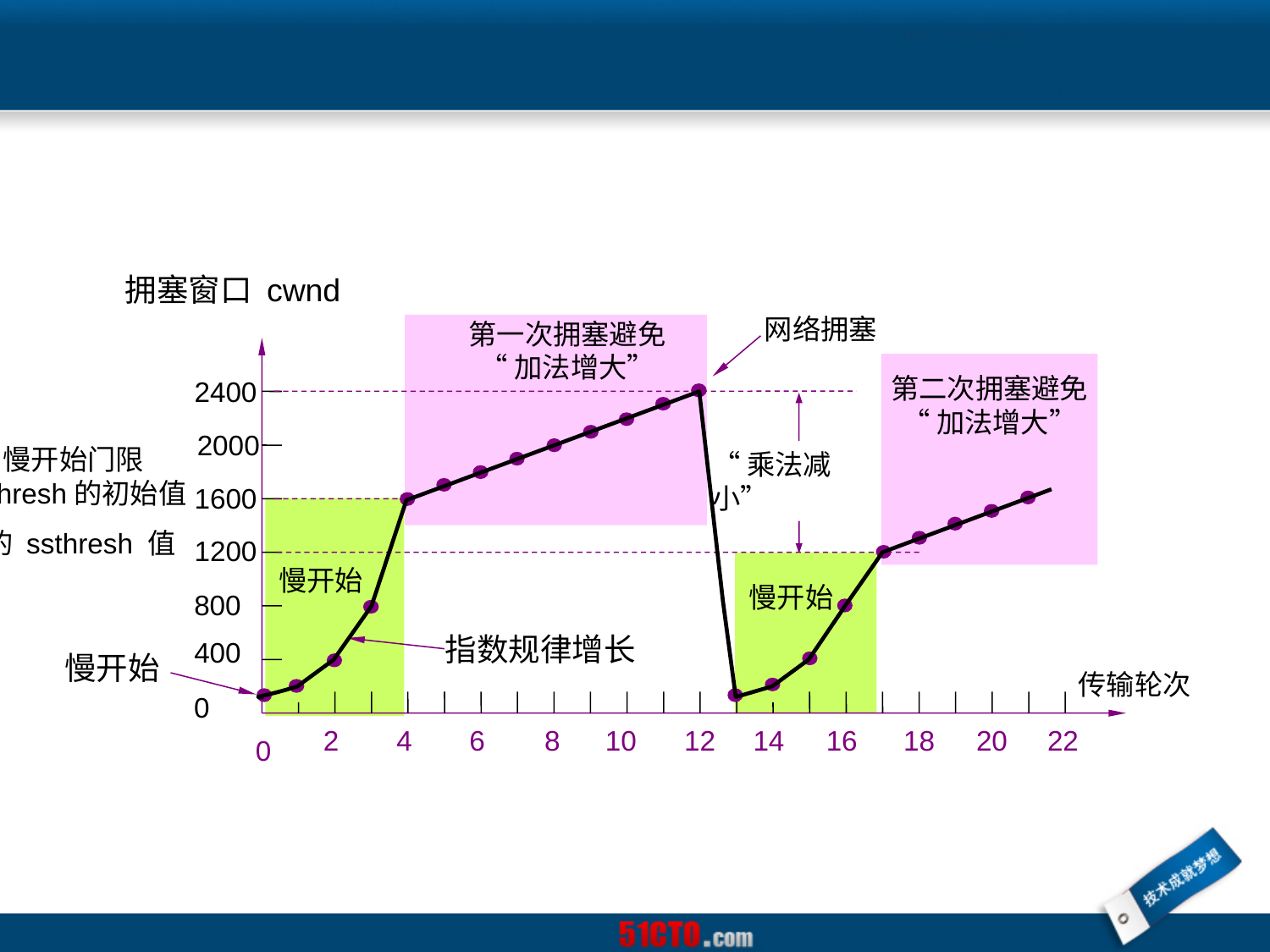

拥塞窗口 cwnd
网络拥塞
第一次拥塞避免
“加法增大”

第二次拥塞避免
“加法增大”
2400

2000

慢开始门限
ssthresh的初始值

“乘法减小”

1600

新的 ssthresh 值
1200

慢开始
慢开始
800

指数规律增长
400

慢开始

传输轮次

0

2
4
6
8
10
12
14
16
18
20
22
0